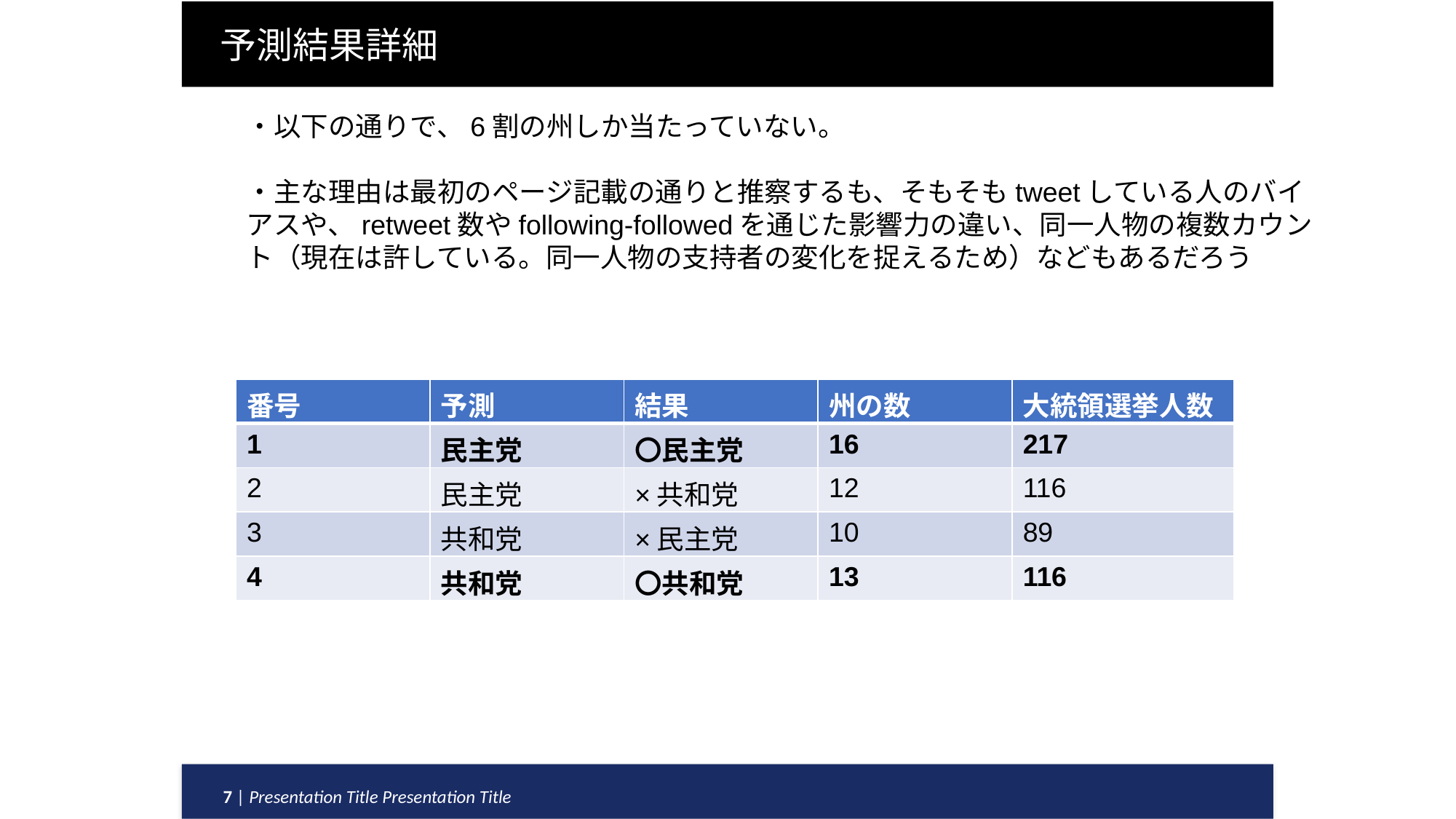

予測結果詳細
・以下の通りで、6割の州しか当たっていない。

・主な理由は最初のページ記載の通りと推察するも、そもそもtweetしている人のバイアスや、retweet数やfollowing-followedを通じた影響力の違い、同一人物の複数カウント（現在は許している。同一人物の支持者の変化を捉えるため）などもあるだろう
| 番号 | 予測 | 結果 | 州の数 | 大統領選挙人数 |
| --- | --- | --- | --- | --- |
| 1 | 民主党 | 〇民主党 | 16 | 217 |
| 2 | 民主党 | ×共和党 | 12 | 116 |
| 3 | 共和党 | ×民主党 | 10 | 89 |
| 4 | 共和党 | 〇共和党 | 13 | 116 |

7 | Presentation Title Presentation Title